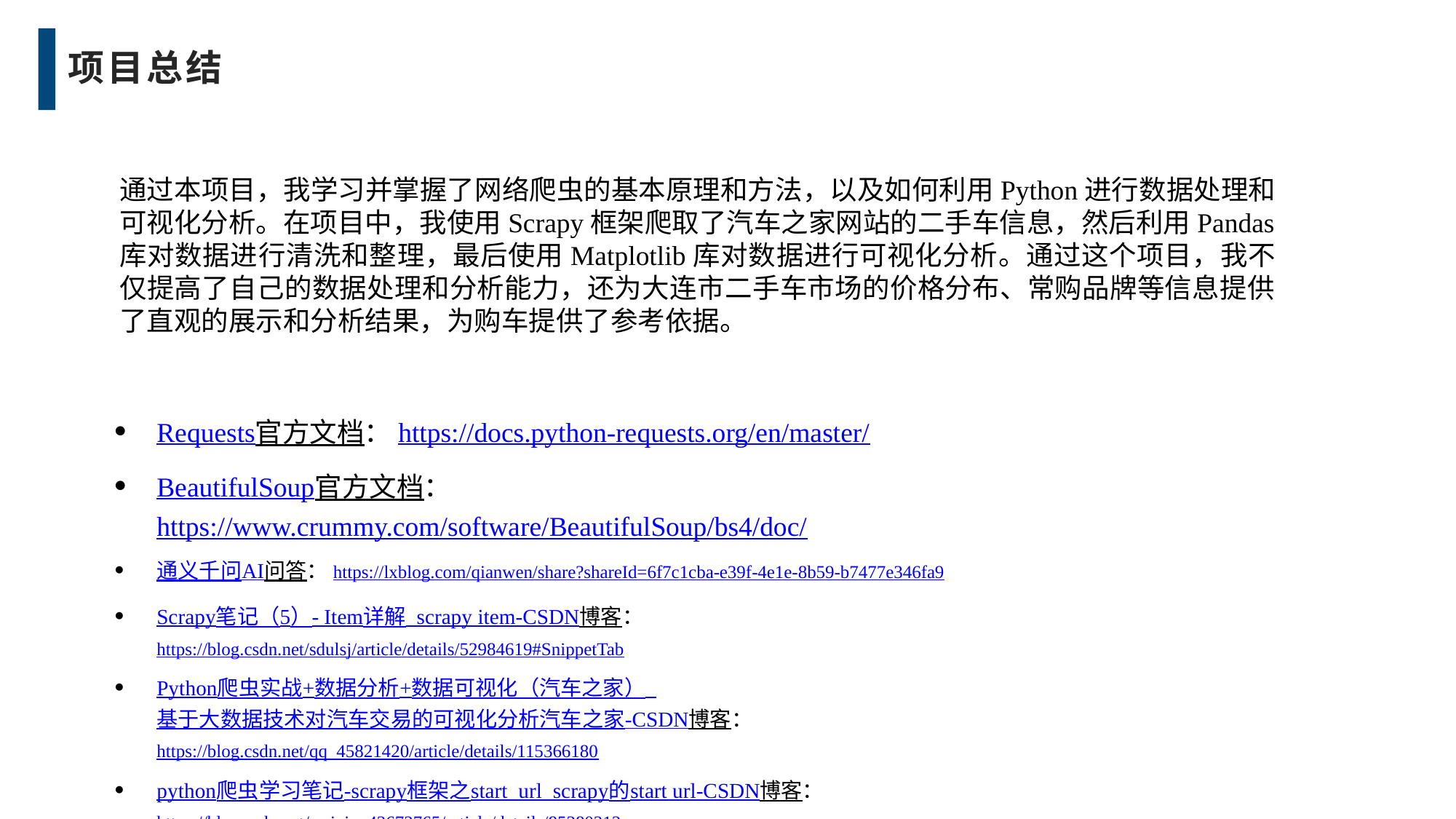

项目总结
通过本项目，我学习并掌握了网络爬虫的基本原理和方法，以及如何利用Python进行数据处理和可视化分析。在项目中，我使用Scrapy框架爬取了汽车之家网站的二手车信息，然后利用Pandas库对数据进行清洗和整理，最后使用Matplotlib库对数据进行可视化分析。通过这个项目，我不仅提高了自己的数据处理和分析能力，还为大连市二手车市场的价格分布、常购品牌等信息提供了直观的展示和分析结果，为购车提供了参考依据。
Requests官方文档：https://docs.python-requests.org/en/master/
BeautifulSoup官方文档：https://www.crummy.com/software/BeautifulSoup/bs4/doc/
通义千问AI问答：https://lxblog.com/qianwen/share?shareId=6f7c1cba-e39f-4e1e-8b59-b7477e346fa9
Scrapy笔记（5）- Item详解_scrapy item-CSDN博客：https://blog.csdn.net/sdulsj/article/details/52984619#SnippetTab
Python爬虫实战+数据分析+数据可视化（汽车之家）_基于大数据技术对汽车交易的可视化分析汽车之家-CSDN博客：https://blog.csdn.net/qq_45821420/article/details/115366180
python爬虫学习笔记-scrapy框架之start_url_scrapy的start url-CSDN博客：https://blog.csdn.net/weixin_42672765/article/details/85380212